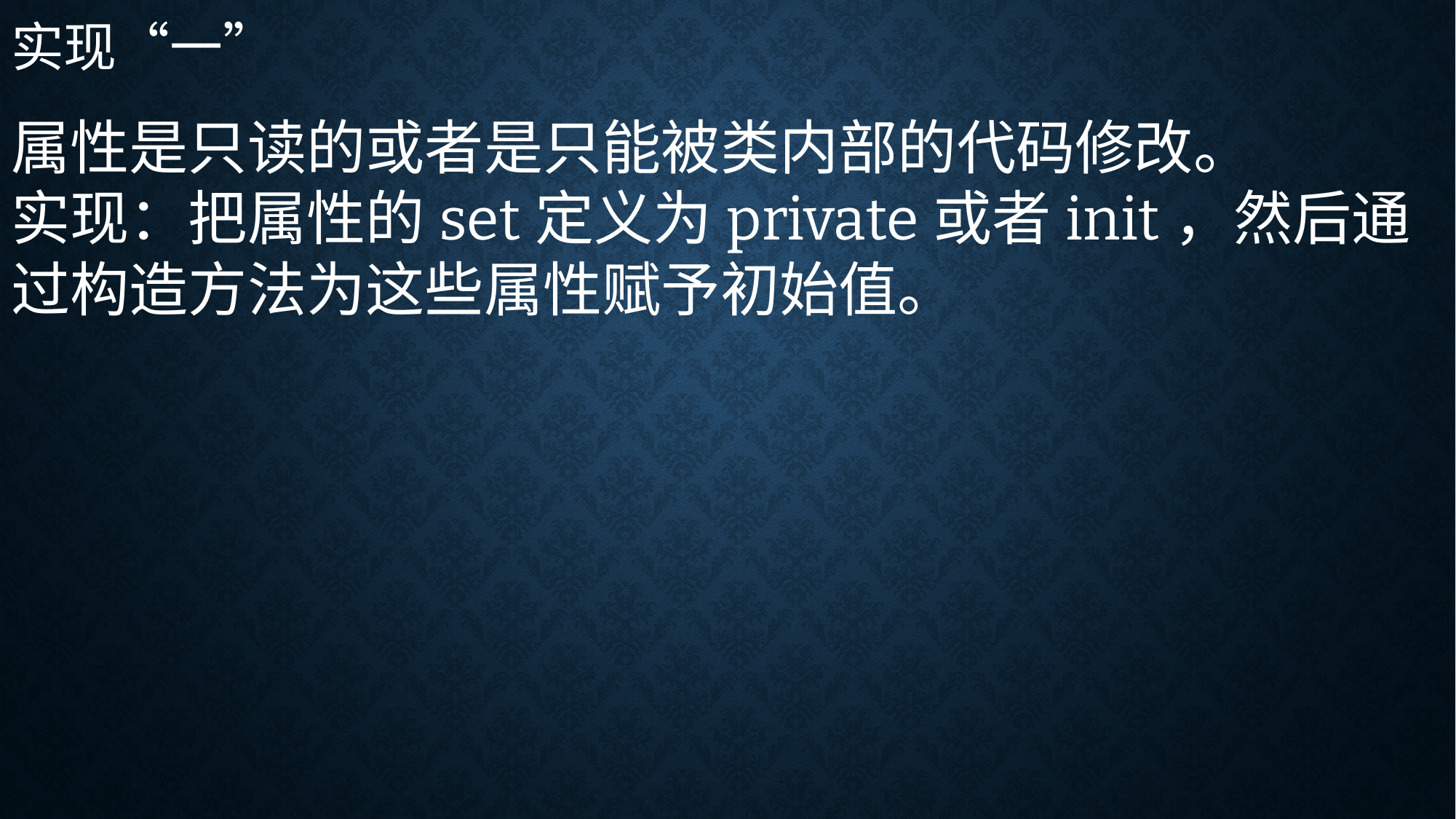

实现“一”
属性是只读的或者是只能被类内部的代码修改。
实现：把属性的set定义为private或者init，然后通过构造方法为这些属性赋予初始值。